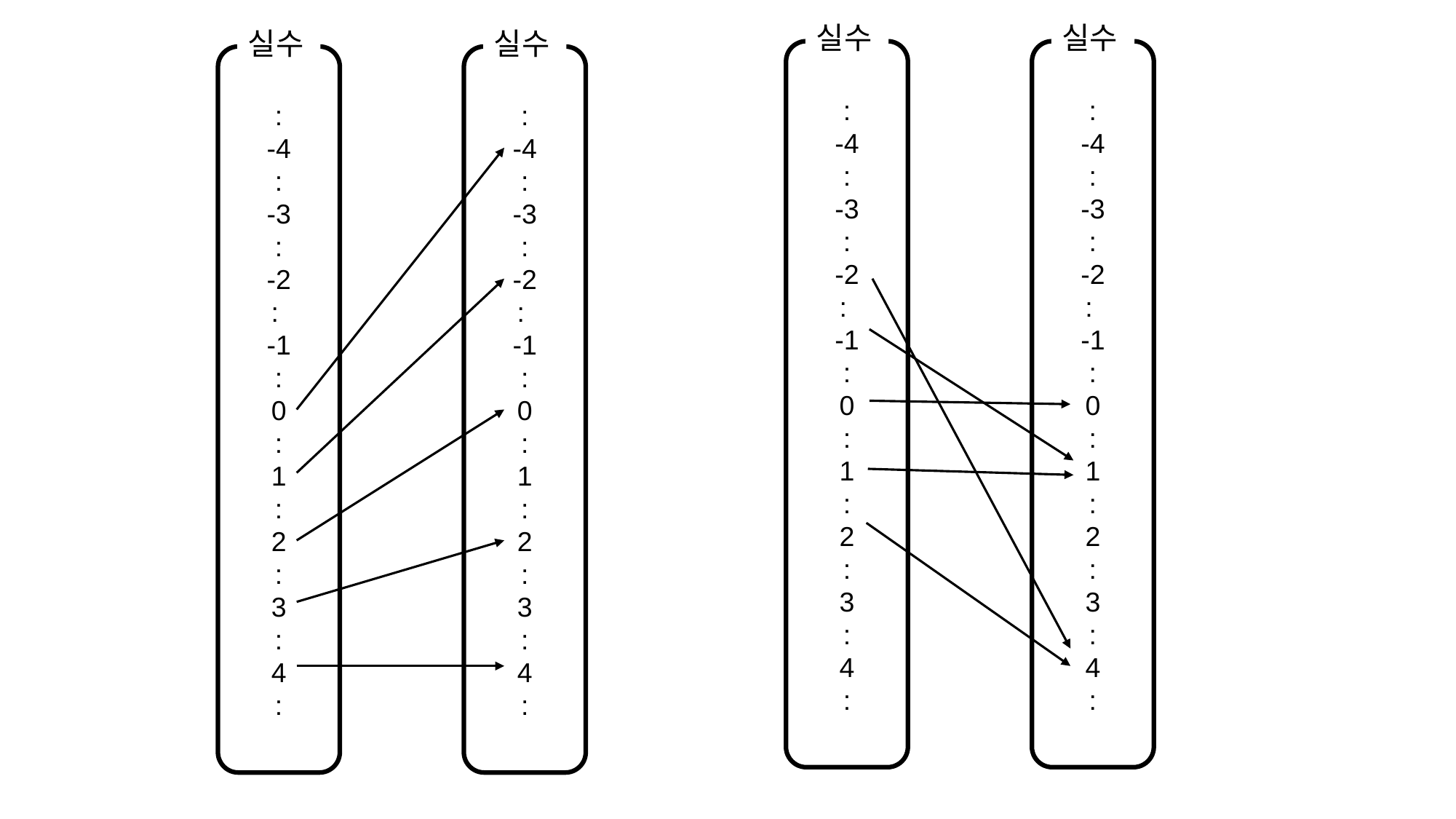

실수
실수
실수
실수
:
-4
:
-3
:
-2
:
-1
:
0
:
1
:
2
:
3
:
4
:
:
-4
:
-3
:
-2
:
-1
:
0
:
1
:
2
:
3
:
4
:
:
-4
:
-3
:
-2
:
-1
:
0
:
1
:
2
:
3
:
4
:
:
-4
:
-3
:
-2
:
-1
:
0
:
1
:
2
:
3
:
4
: